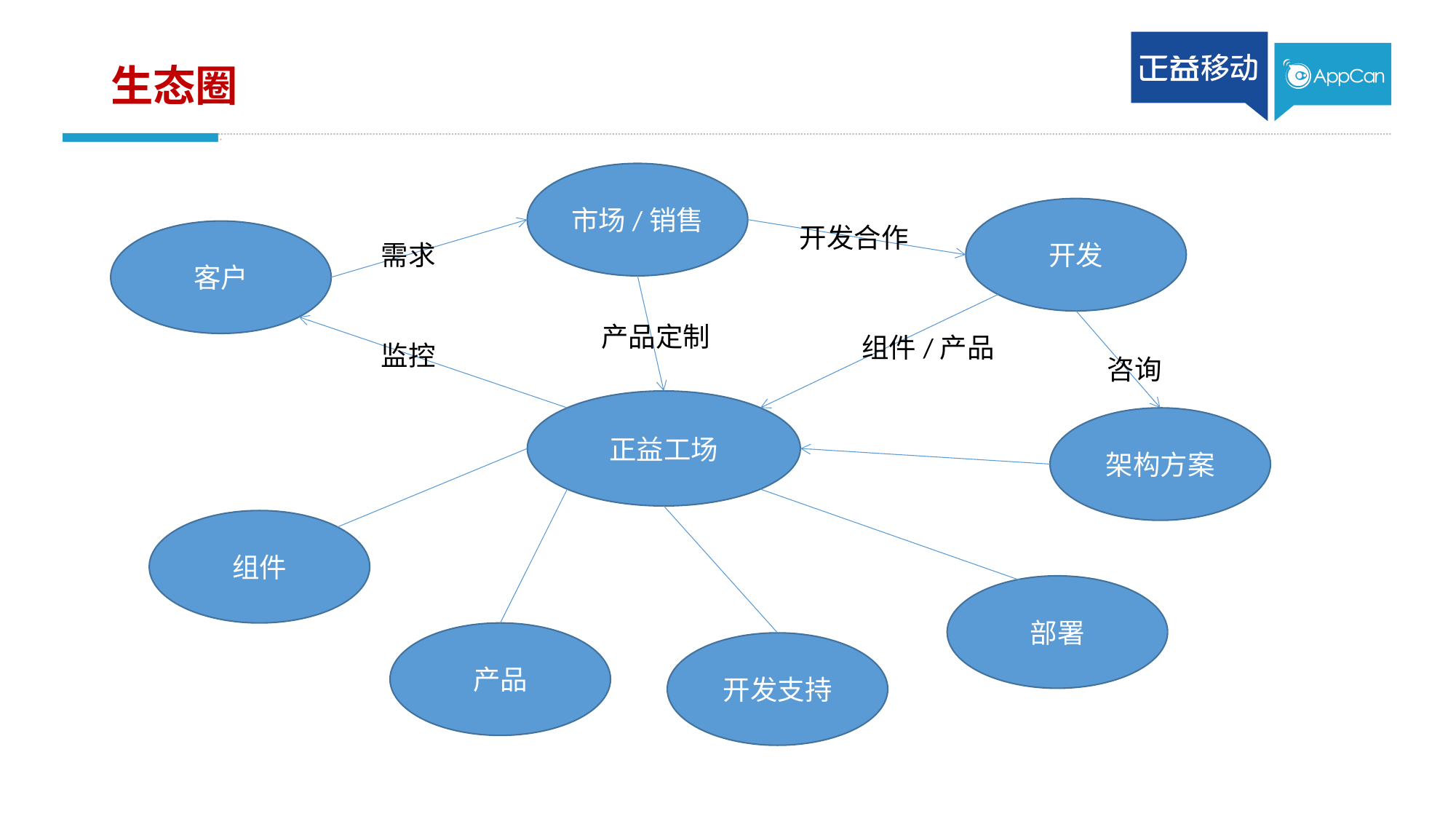

# 生态圈
市场/销售
开发
开发合作
客户
需求
产品定制
组件/产品
监控
咨询
正益工场
架构方案
组件
部署
产品
开发支持